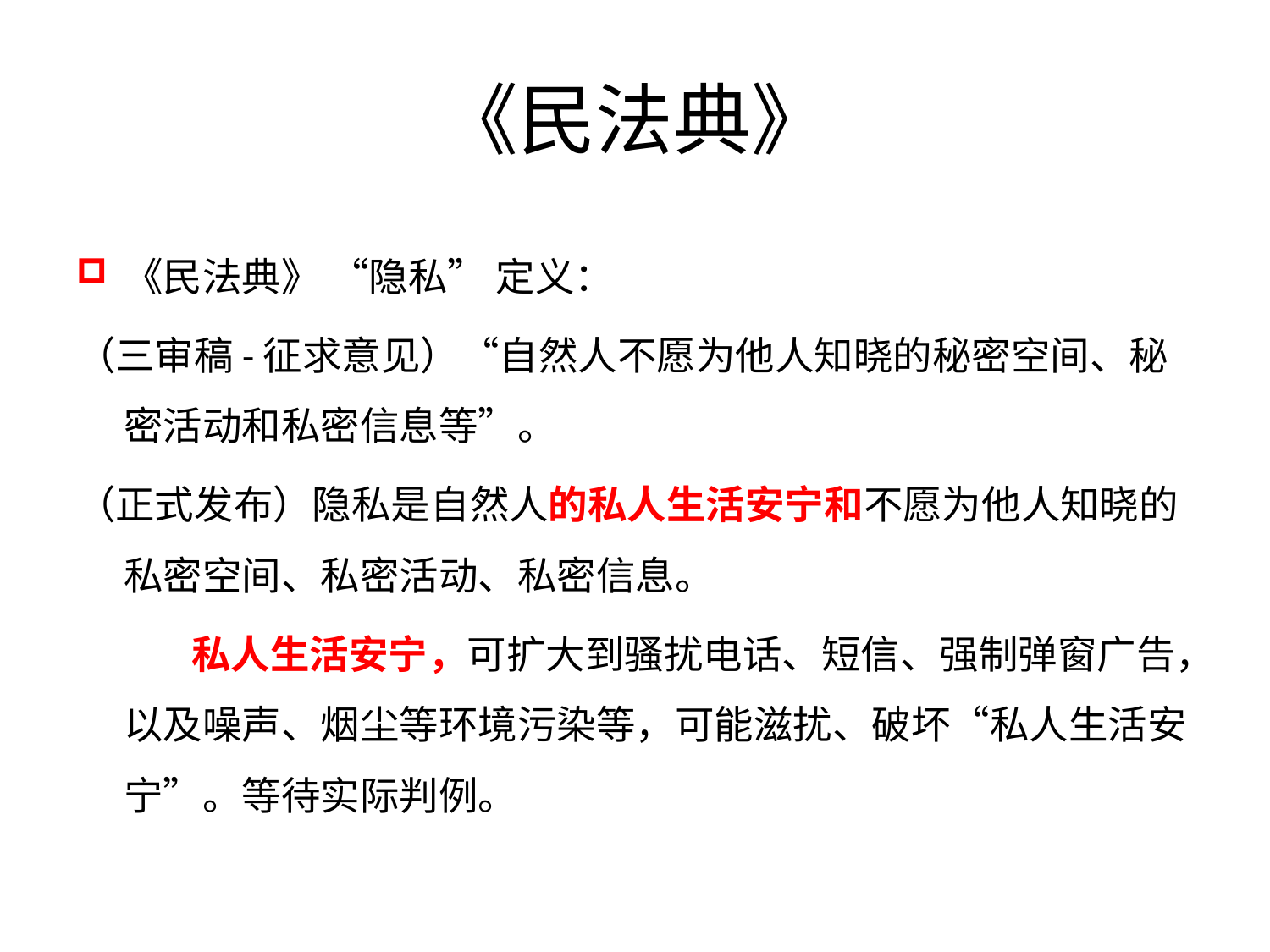

# 《民法典》
《民法典》 “隐私” 定义：
（三审稿-征求意见）“自然人不愿为他人知晓的秘密空间、秘密活动和私密信息等”。
（正式发布）隐私是自然人的私人生活安宁和不愿为他人知晓的私密空间、私密活动、私密信息。
            私人生活安宁，可扩大到骚扰电话、短信、强制弹窗广告，以及噪声、烟尘等环境污染等，可能滋扰、破坏“私人生活安宁”。等待实际判例。